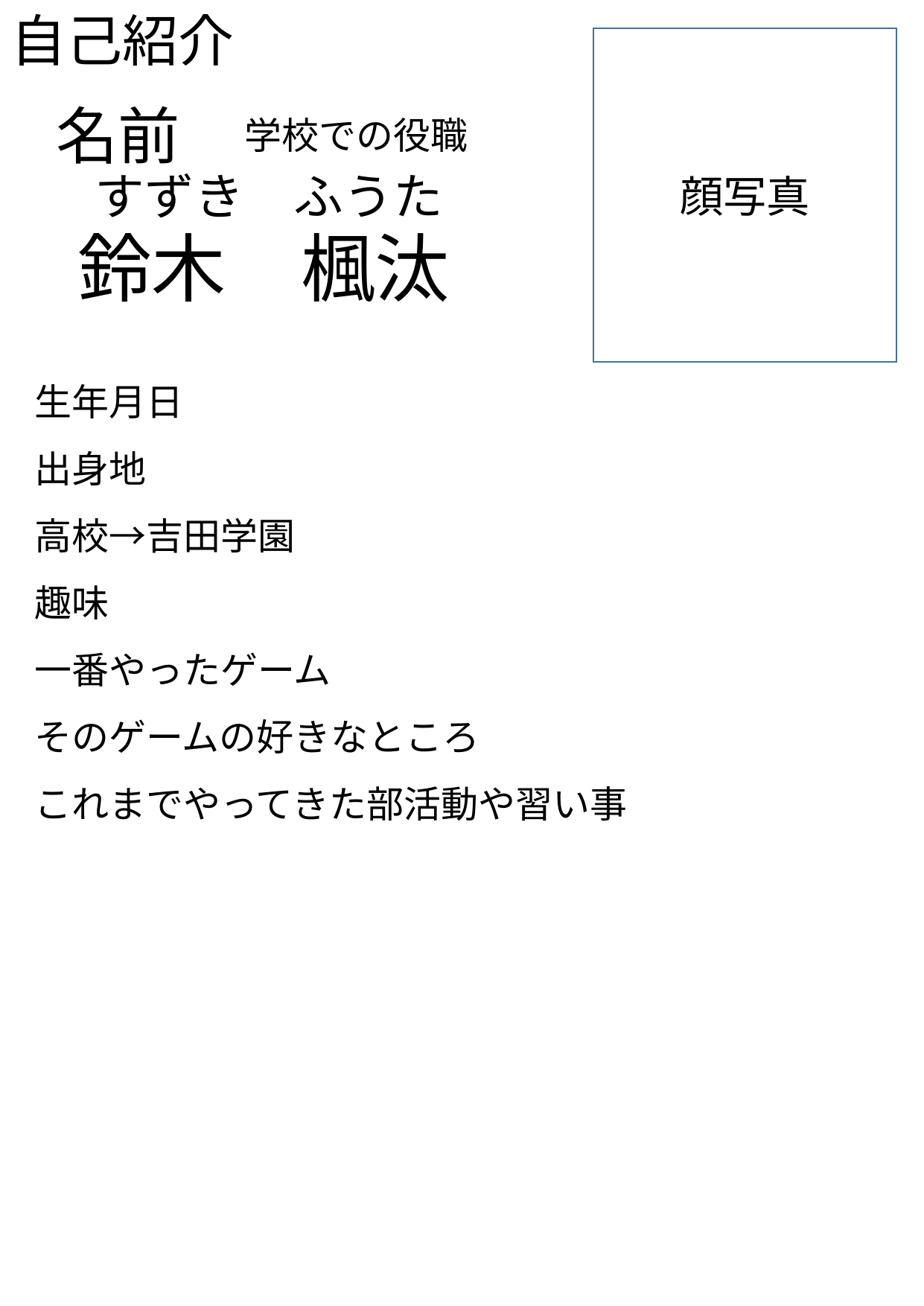

自己紹介
顔写真
名前
学校での役職
すずき　ふうた
鈴木　楓汰
生年月日
出身地
高校→吉田学園
趣味
一番やったゲーム
そのゲームの好きなところ
これまでやってきた部活動や習い事